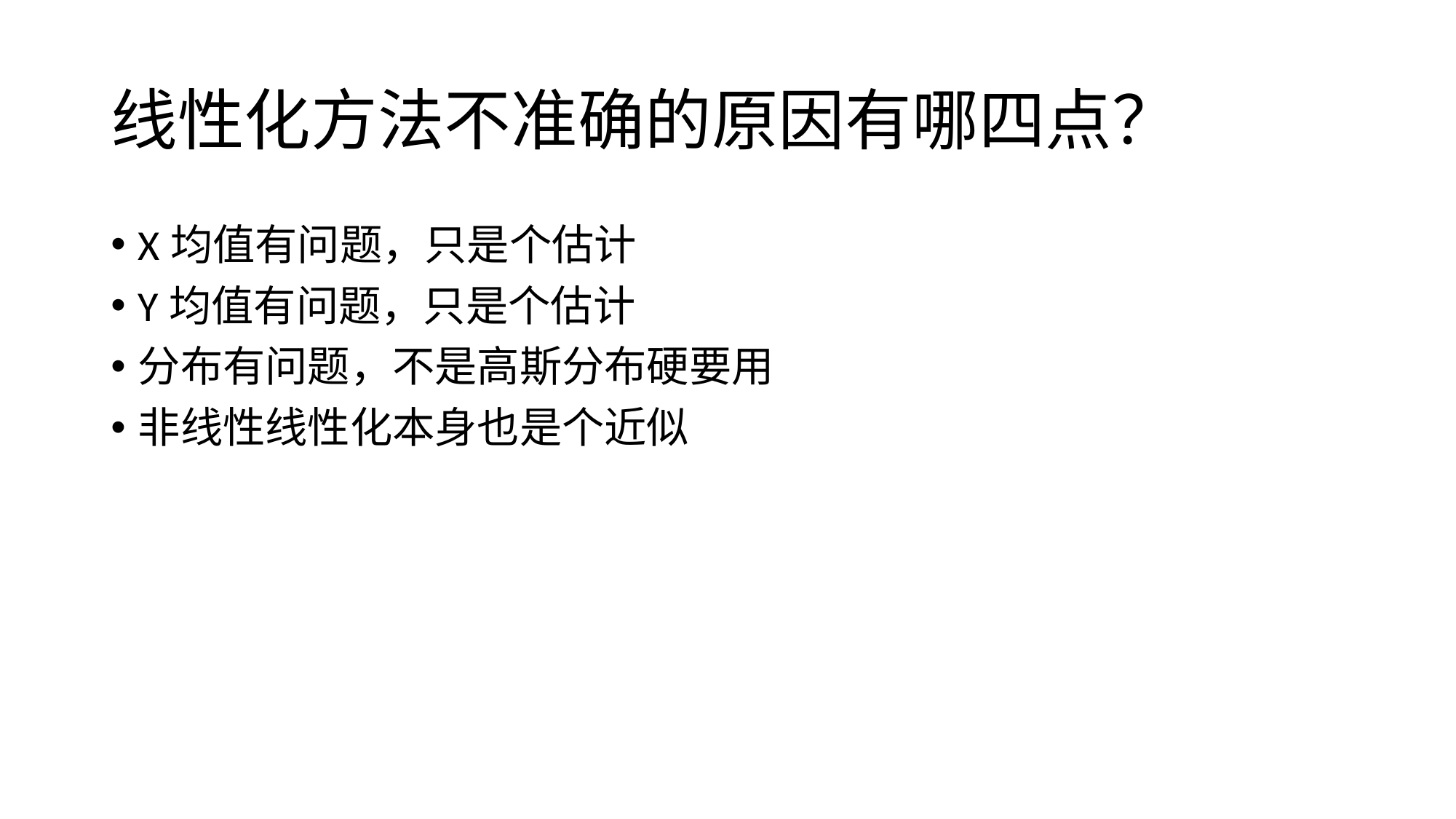

# 线性化方法不准确的原因有哪四点？
X均值有问题，只是个估计
Y均值有问题，只是个估计
分布有问题，不是高斯分布硬要用
非线性线性化本身也是个近似